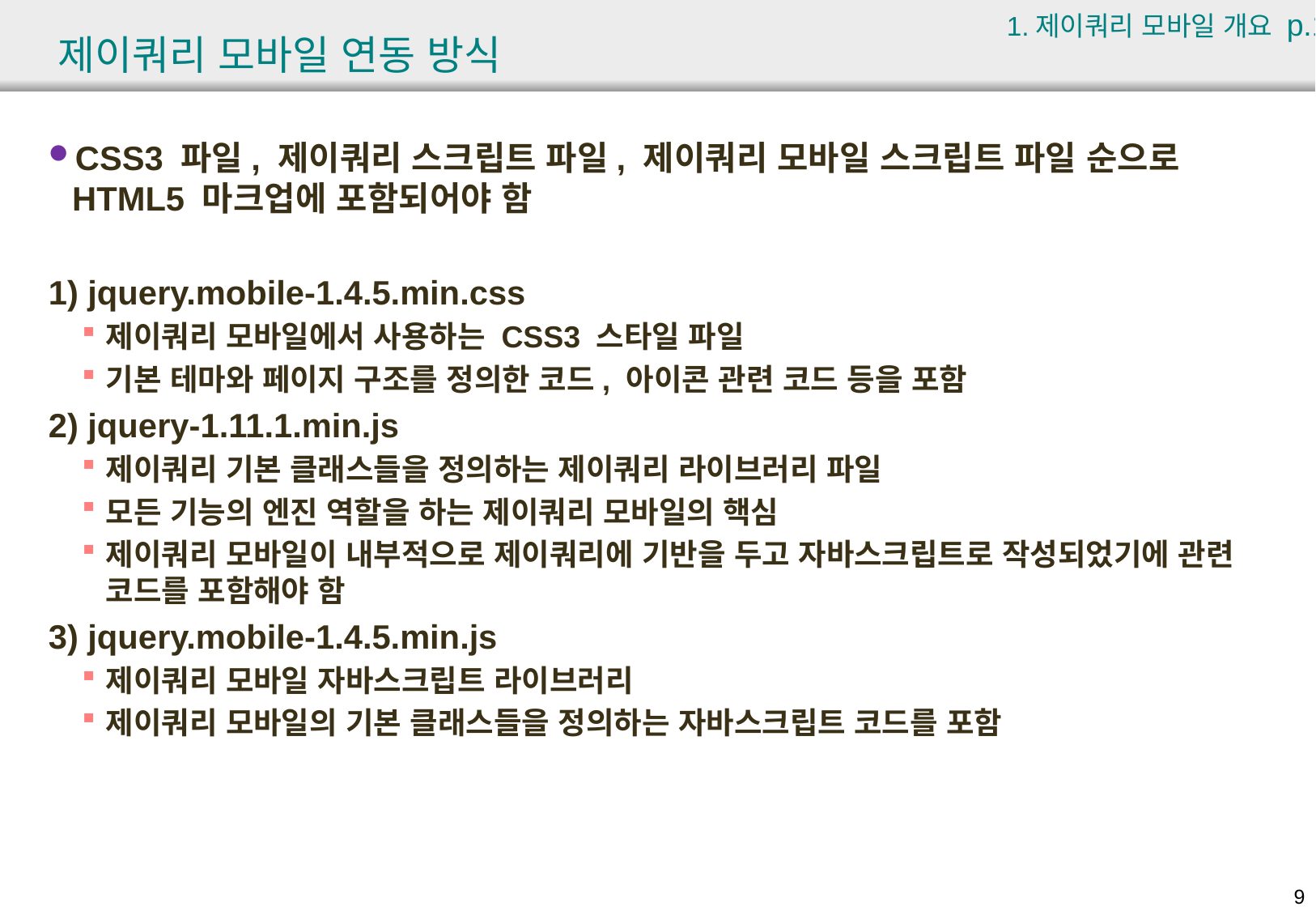

1.제이쿼리 모바일 개요 p.175
# 제이쿼리 모바일 연동 방식
CSS3 파일, 제이쿼리 스크립트 파일, 제이쿼리 모바일 스크립트 파일 순으로 HTML5 마크업에 포함되어야 함

1) jquery.mobile-1.4.5.min.css
제이쿼리 모바일에서 사용하는 CSS3 스타일 파일
기본 테마와 페이지 구조를 정의한 코드, 아이콘 관련 코드 등을 포함
2) jquery-1.11.1.min.js
제이쿼리 기본 클래스들을 정의하는 제이쿼리 라이브러리 파일
모든 기능의 엔진 역할을 하는 제이쿼리 모바일의 핵심
제이쿼리 모바일이 내부적으로 제이쿼리에 기반을 두고 자바스크립트로 작성되었기에 관련 코드를 포함해야 함
3) jquery.mobile-1.4.5.min.js
제이쿼리 모바일 자바스크립트 라이브러리
제이쿼리 모바일의 기본 클래스들을 정의하는 자바스크립트 코드를 포함